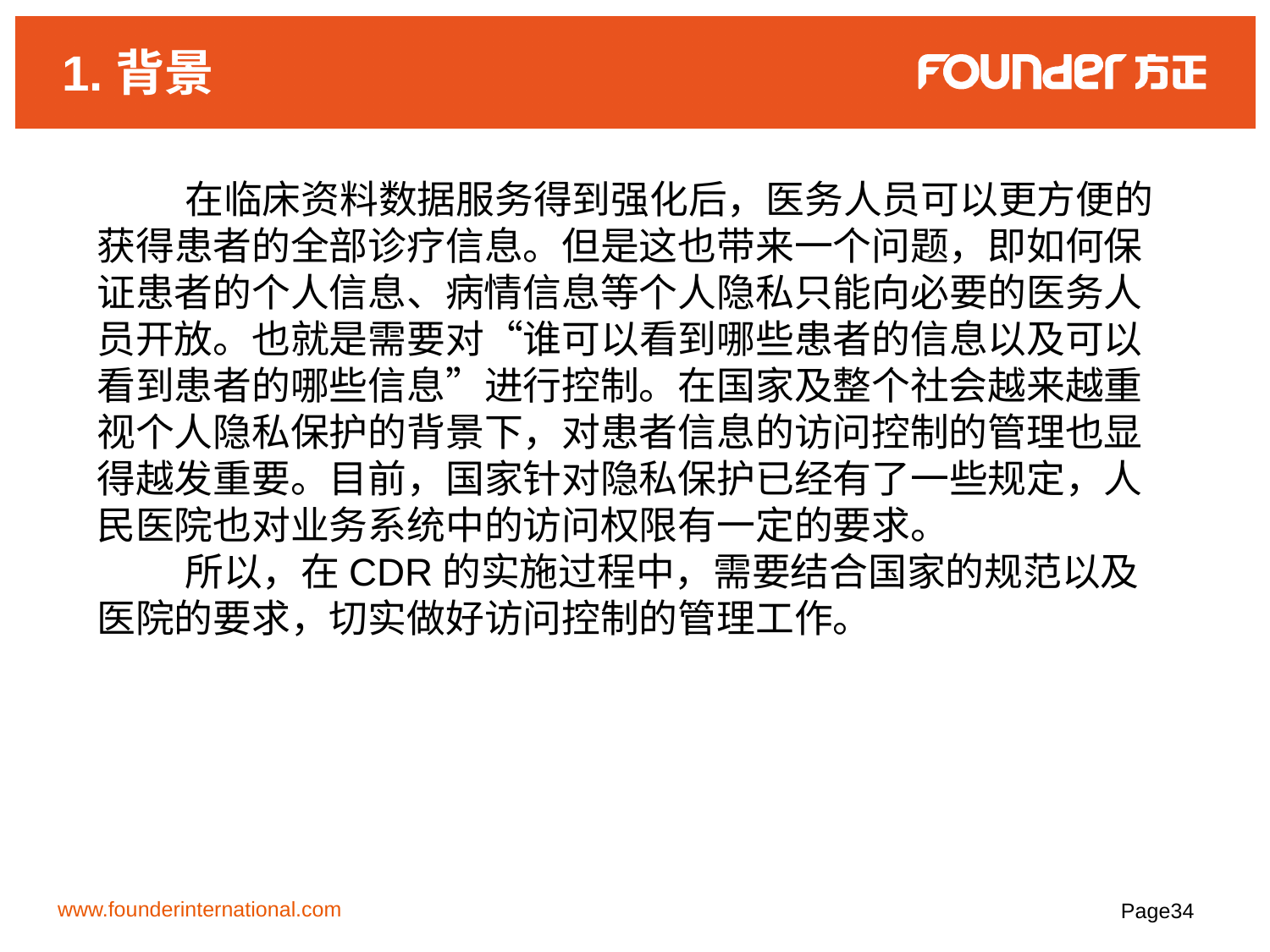

# 1.背景
在临床资料数据服务得到强化后，医务人员可以更方便的获得患者的全部诊疗信息。但是这也带来一个问题，即如何保证患者的个人信息、病情信息等个人隐私只能向必要的医务人员开放。也就是需要对“谁可以看到哪些患者的信息以及可以看到患者的哪些信息”进行控制。在国家及整个社会越来越重视个人隐私保护的背景下，对患者信息的访问控制的管理也显得越发重要。目前，国家针对隐私保护已经有了一些规定，人民医院也对业务系统中的访问权限有一定的要求。
所以，在CDR的实施过程中，需要结合国家的规范以及医院的要求，切实做好访问控制的管理工作。
www.founderinternational.com
Page34